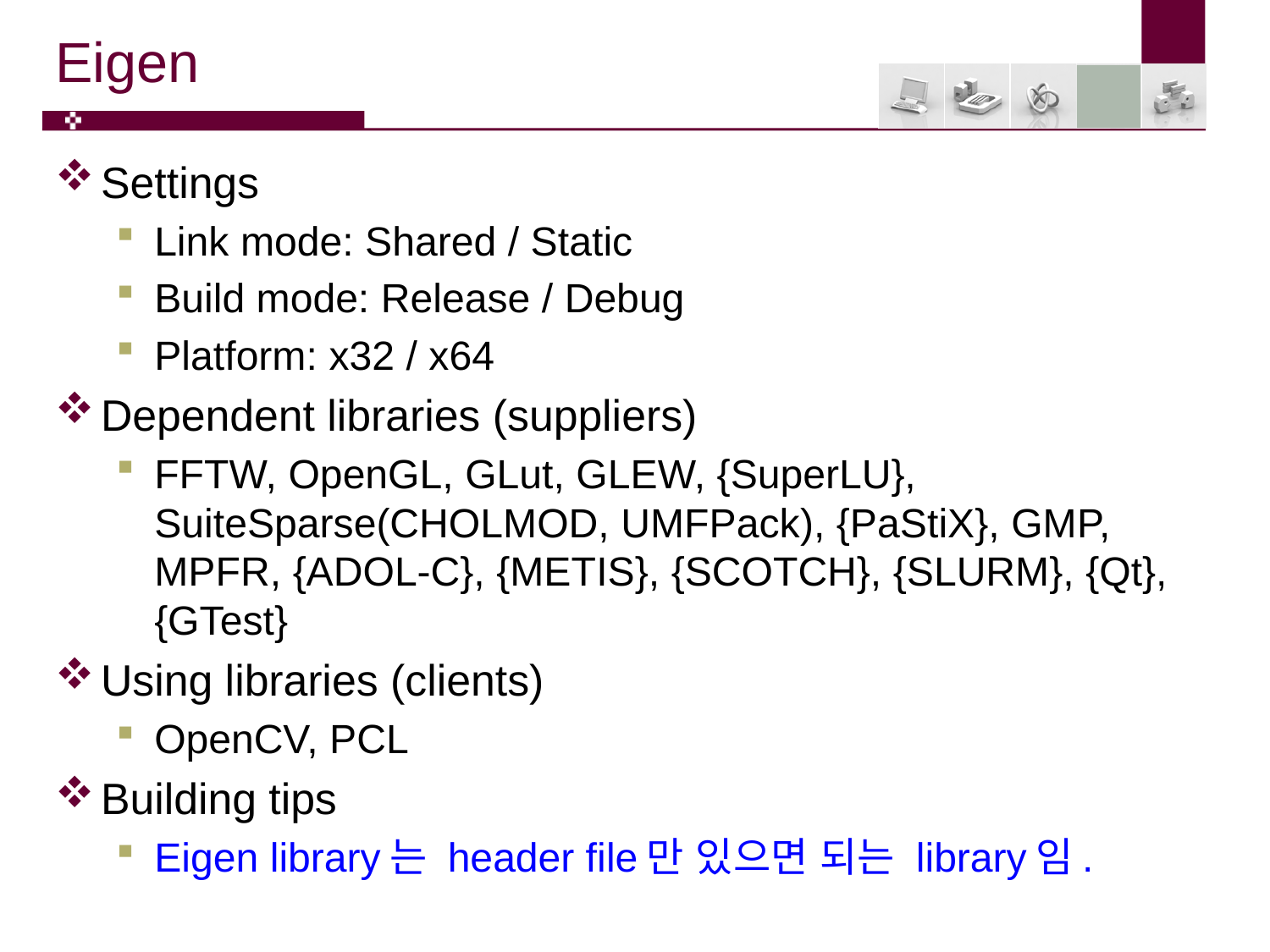

# Eigen
Settings
Link mode: Shared / Static
Build mode: Release / Debug
Platform: x32 / x64
Dependent libraries (suppliers)
FFTW, OpenGL, GLut, GLEW, {SuperLU}, SuiteSparse(CHOLMOD, UMFPack), {PaStiX}, GMP, MPFR, {ADOL-C}, {METIS}, {SCOTCH}, {SLURM}, {Qt}, {GTest}
Using libraries (clients)
OpenCV, PCL
Building tips
Eigen library는 header file만 있으면 되는 library임.